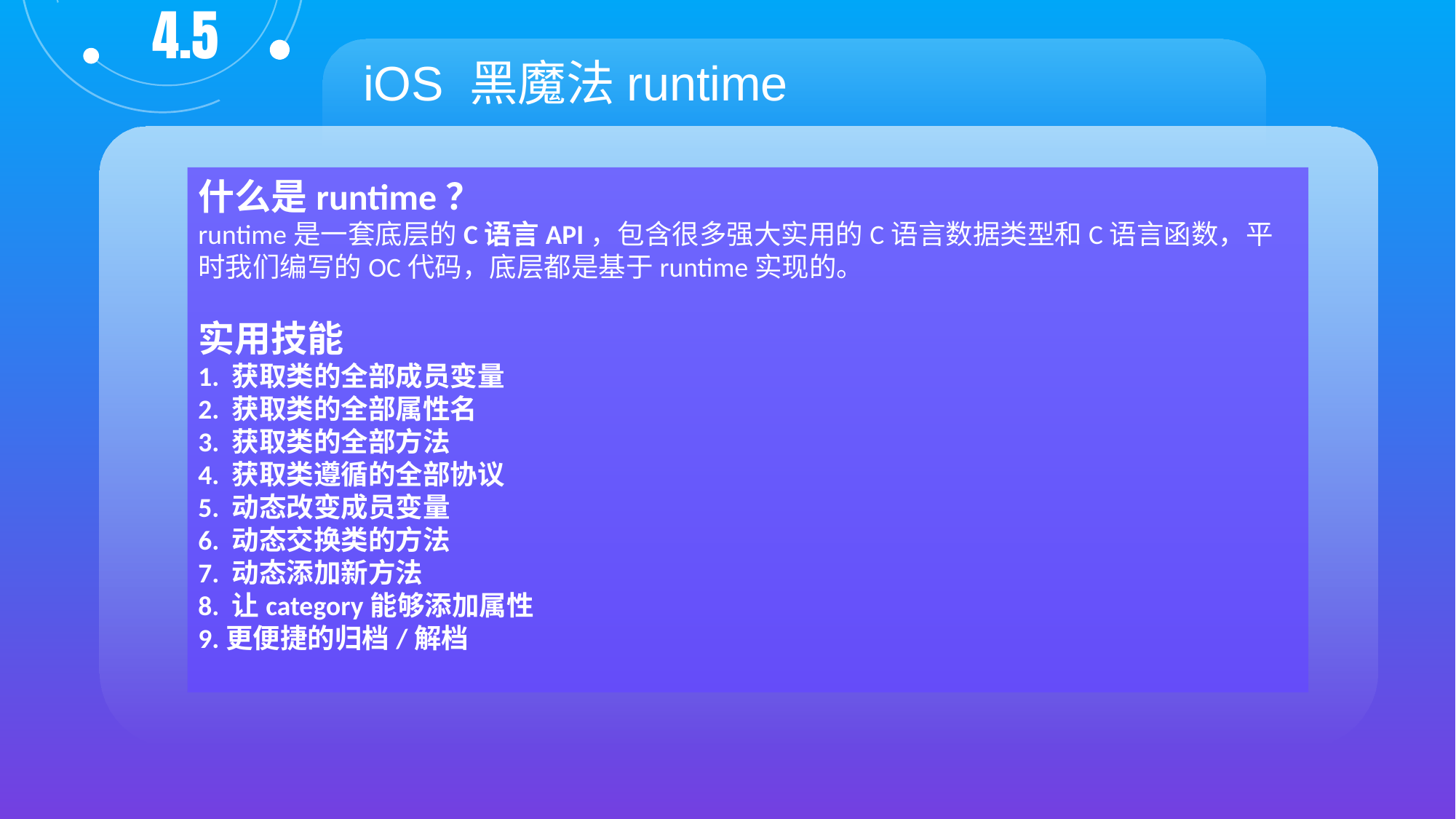

4.5

iOS 黑魔法runtime

什么是runtime？
runtime是一套底层的C语言API，包含很多强大实用的C语言数据类型和C语言函数，平时我们编写的OC代码，底层都是基于runtime实现的。

实用技能
1. 获取类的全部成员变量
2. 获取类的全部属性名
3. 获取类的全部方法
4. 获取类遵循的全部协议
5. 动态改变成员变量
6. 动态交换类的方法
7. 动态添加新方法
8. 让category能够添加属性
9.更便捷的归档/解档